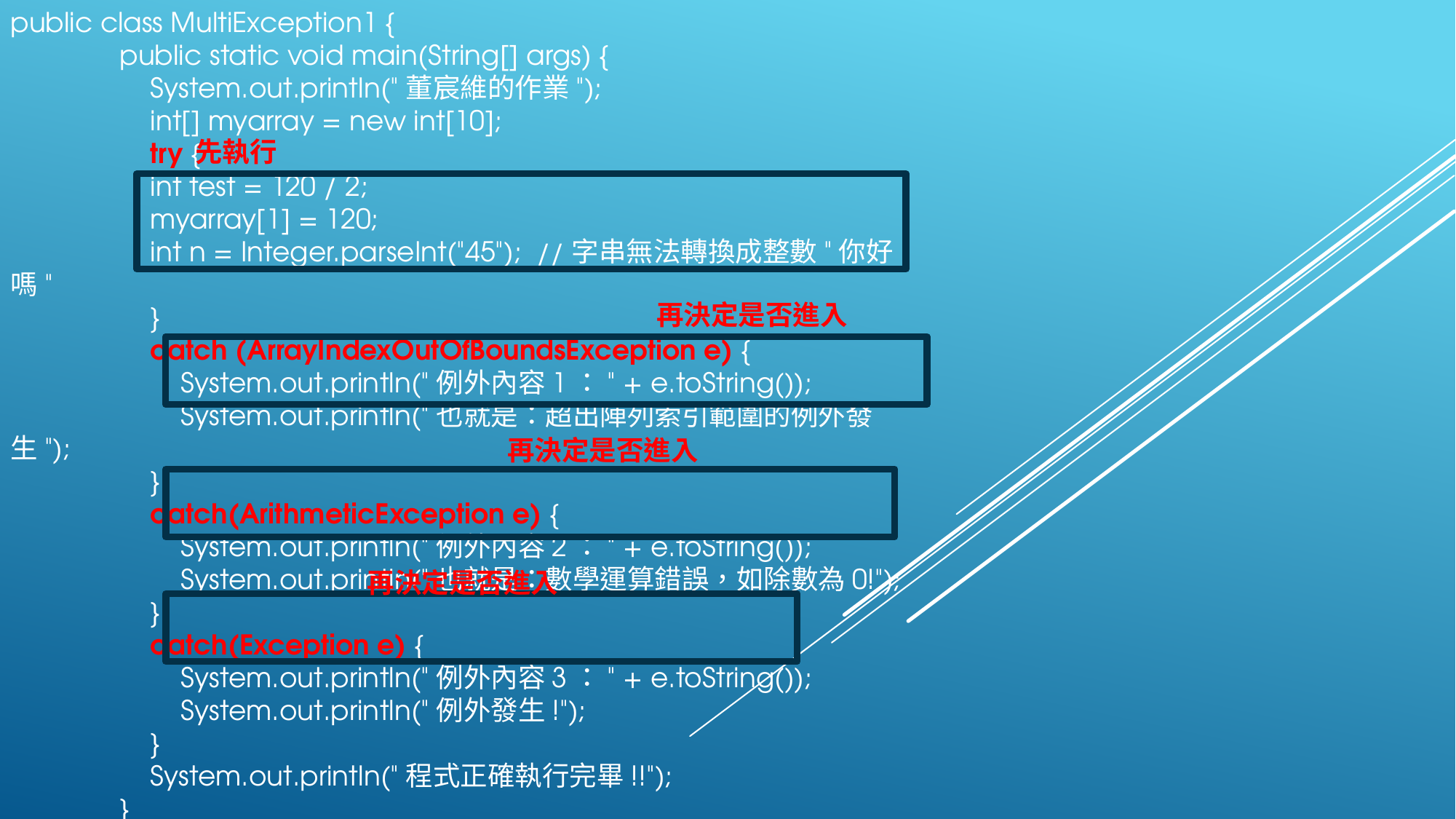

public class MultiException1 {
	public static void main(String[] args) {
	    System.out.println("董宸維的作業");
	    int[] myarray = new int[10];
	    try {
	    int test = 120 / 2;
	    myarray[1] = 120;
	    int n = Integer.parseInt("45");  //字串無法轉換成整數"你好嗎"
	    }
	    catch (ArrayIndexOutOfBoundsException e) {
	        System.out.println("例外內容1：" + e.toString());
	        System.out.println("也就是：超出陣列索引範圍的例外發生");
	    }
	    catch(ArithmeticException e) {
	        System.out.println("例外內容2：" + e.toString());
	        System.out.println("也就是：數學運算錯誤，如除數為0!");
	    }
	    catch(Exception e) {
	        System.out.println("例外內容3：" + e.toString());
	        System.out.println("例外發生!");
	    }
	    System.out.println("程式正確執行完畢!!");
	}
}
先執行

再決定是否進入

再決定是否進入

再決定是否進入